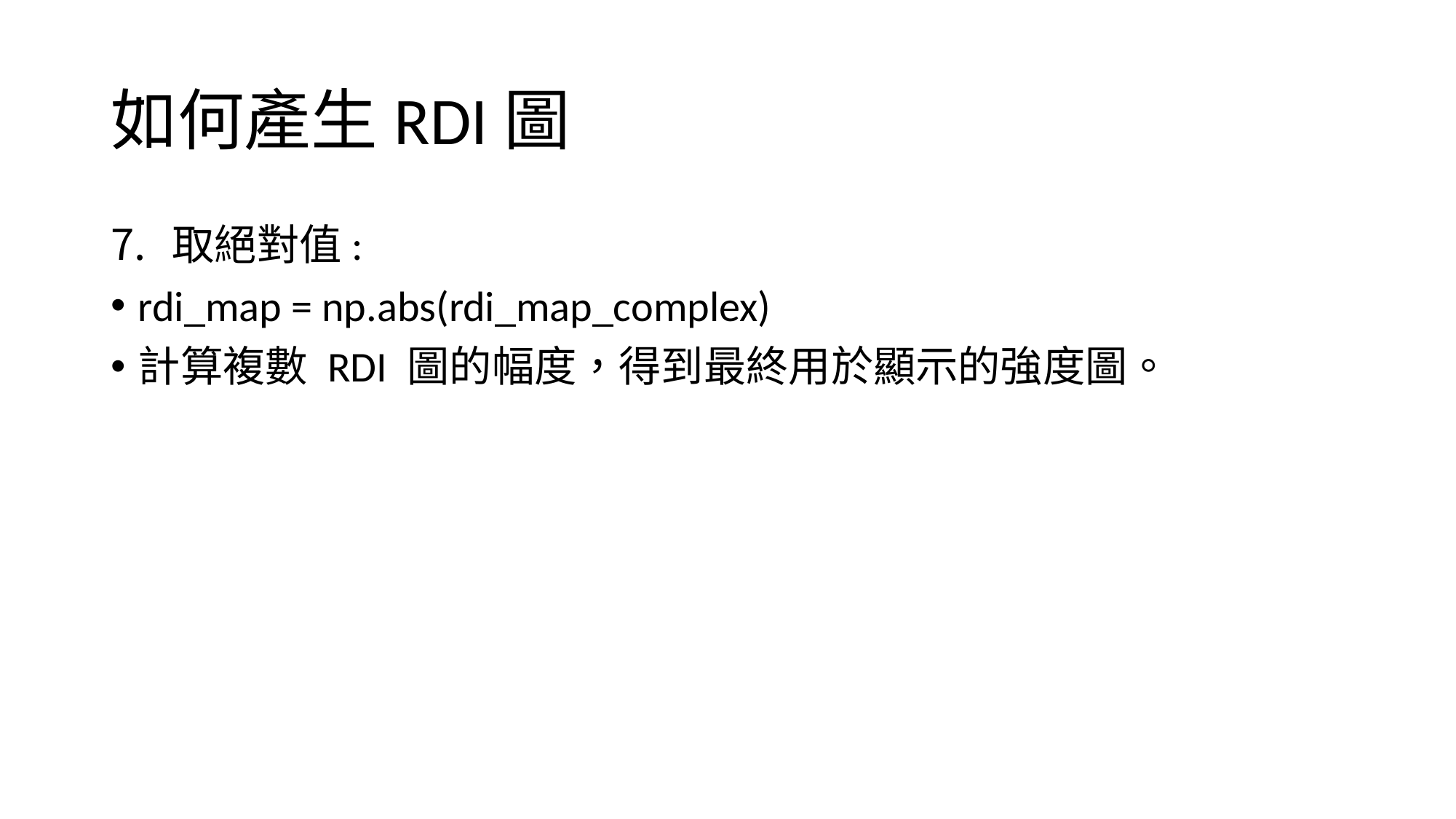

# 如何產生RDI圖
取絕對值:
rdi_map = np.abs(rdi_map_complex)
計算複數 RDI 圖的幅度，得到最終用於顯示的強度圖。